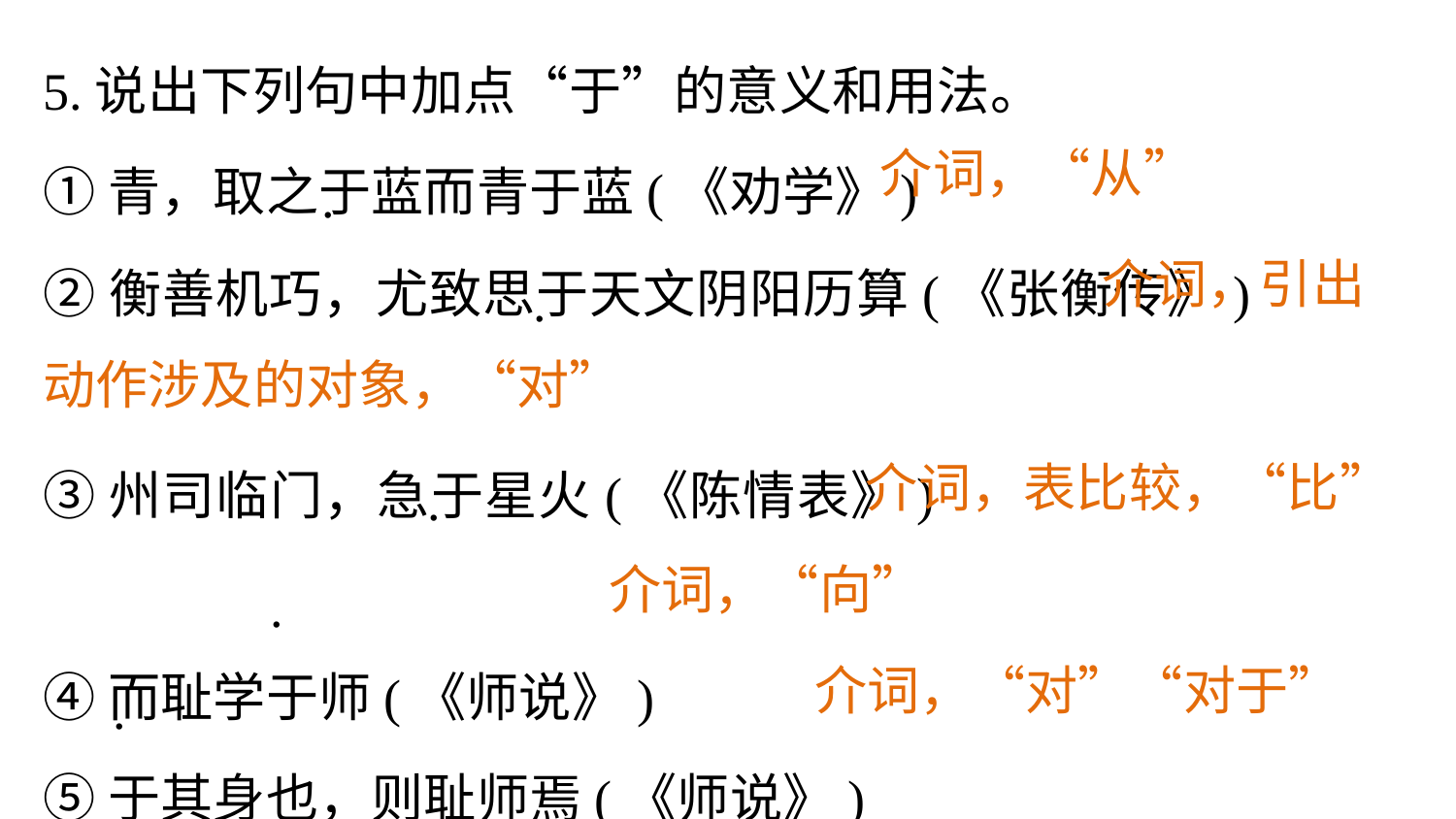

5.说出下列句中加点“于”的意义和用法。
①青，取之于蓝而青于蓝(《劝学》)
②衡善机巧，尤致思于天文阴阳历算(《张衡传》)
③州司临门，急于星火(《陈情表》)
④而耻学于师(《师说》)
⑤于其身也，则耻师焉(《师说》)
介词，“从”
.
                                                                                        介词，引出动作涉及的对象，“对”
.
介词，表比较，“比”
.
介词，“向”
.
介词，“对”“对于”
.